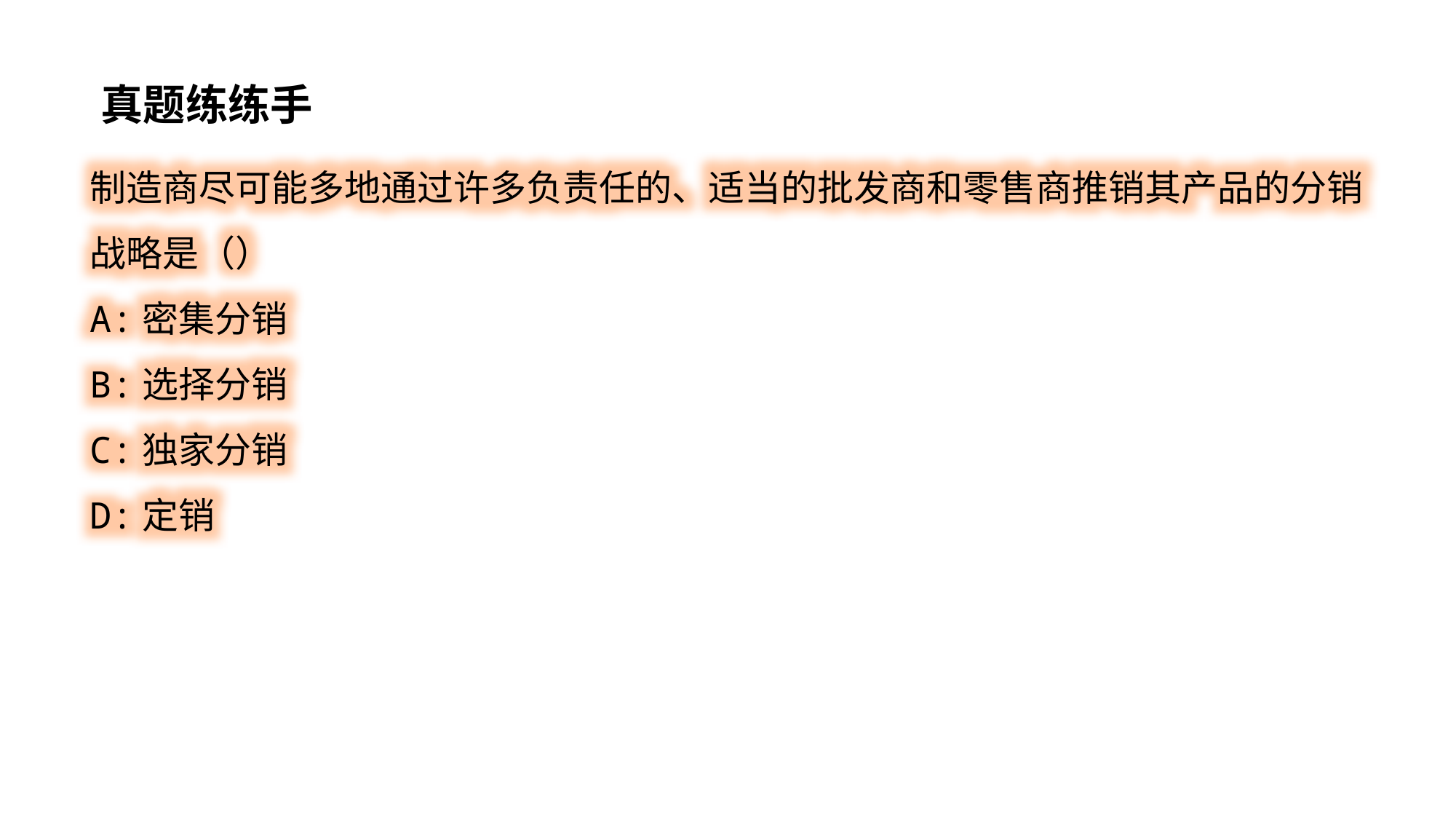

真题练练手
制造商尽可能多地通过许多负责任的、适当的批发商和零售商推销其产品的分销战略是（）
A:密集分销
B:选择分销
C:独家分销
D:定销